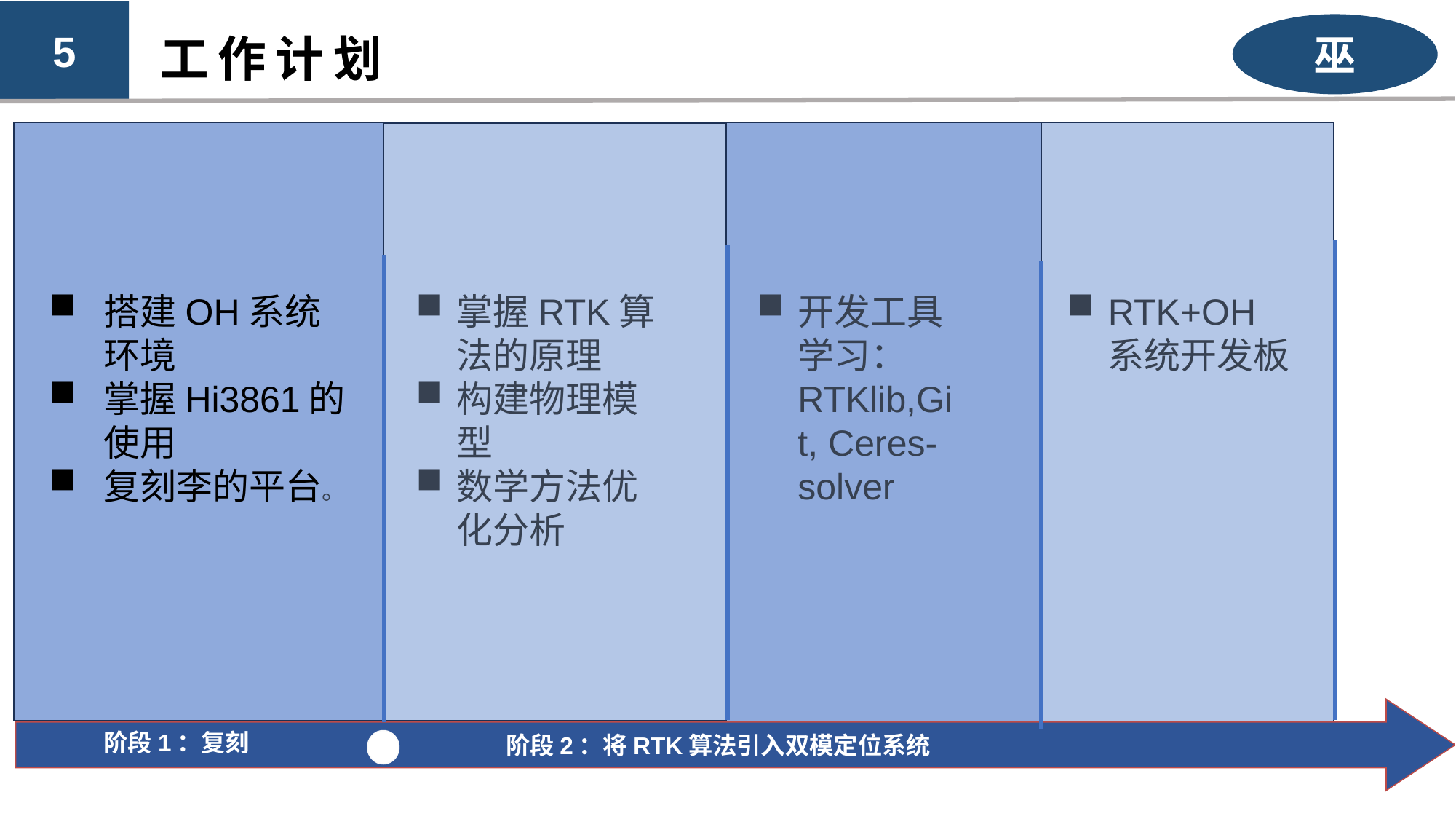

5
工作计划
巫

搭建OH系统环境
掌握Hi3861的使用
复刻李的平台。
掌握RTK算法的原理
构建物理模型
数学方法优化分析
开发工具学习：RTKlib,Git, Ceres-solver
RTK+OH系统开发板
阶段1：复刻
阶段2：将RTK算法引入双模定位系统